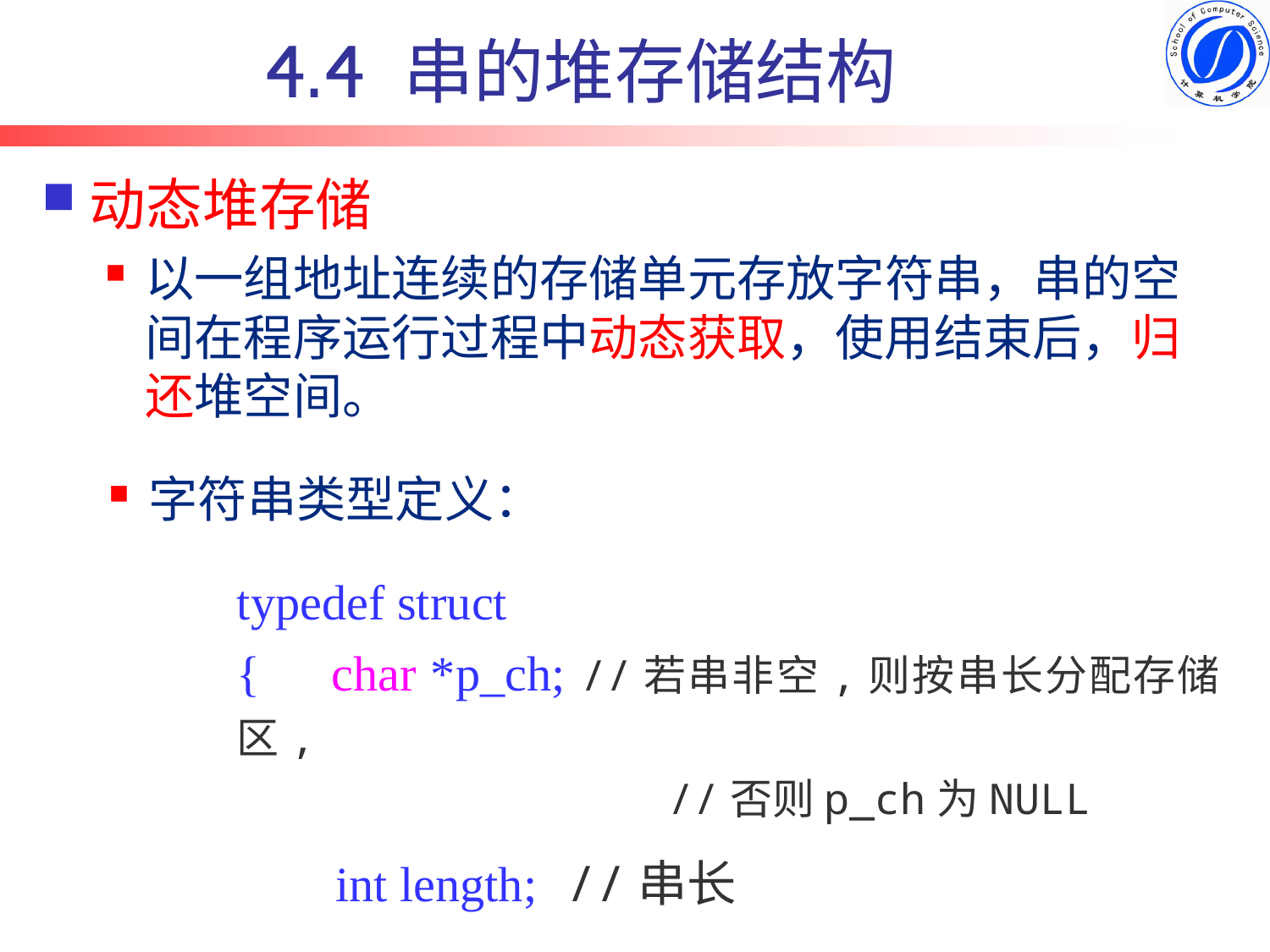

4.4 串的堆存储结构
动态堆存储
以一组地址连续的存储单元存放字符串，串的空间在程序运行过程中动态获取，使用结束后，归还堆空间。
字符串类型定义：
typedef struct
{     char *p_ch; //若串非空,则按串长分配存储区,
                 //否则p_ch为NULL
        int length; //串长
}  Hstring;